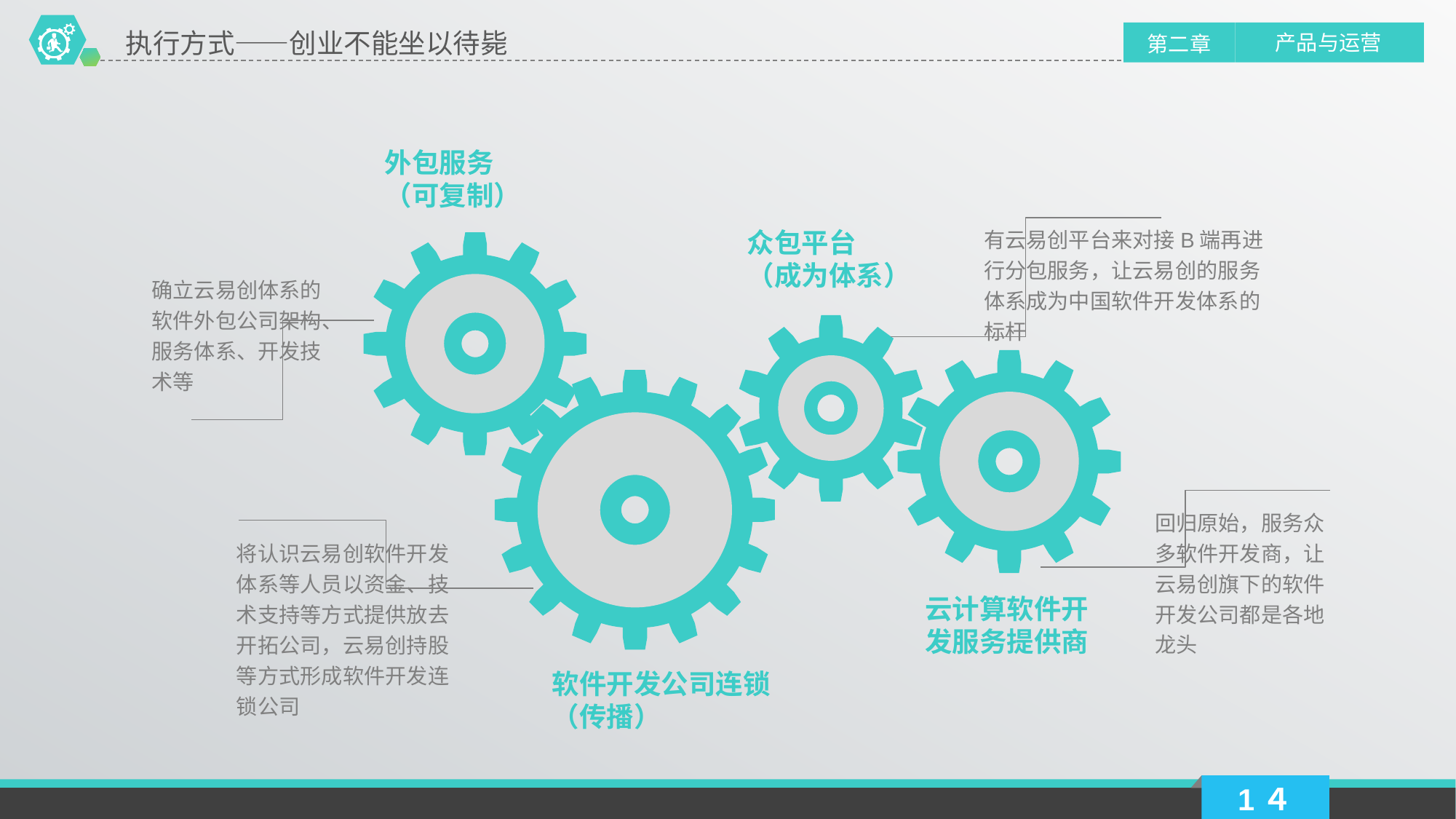

执行方式——创业不能坐以待毙

产品与运营
第二章

外包服务
（可复制）
有云易创平台来对接B端再进行分包服务，让云易创的服务体系成为中国软件开发体系的标杆
众包平台
（成为体系）

确立云易创体系的软件外包公司架构、服务体系、开发技术等

回归原始，服务众多软件开发商，让云易创旗下的软件开发公司都是各地龙头
将认识云易创软件开发体系等人员以资金、技术支持等方式提供放去开拓公司，云易创持股等方式形成软件开发连锁公司
云计算软件开发服务提供商
软件开发公司连锁
（传播）

1４